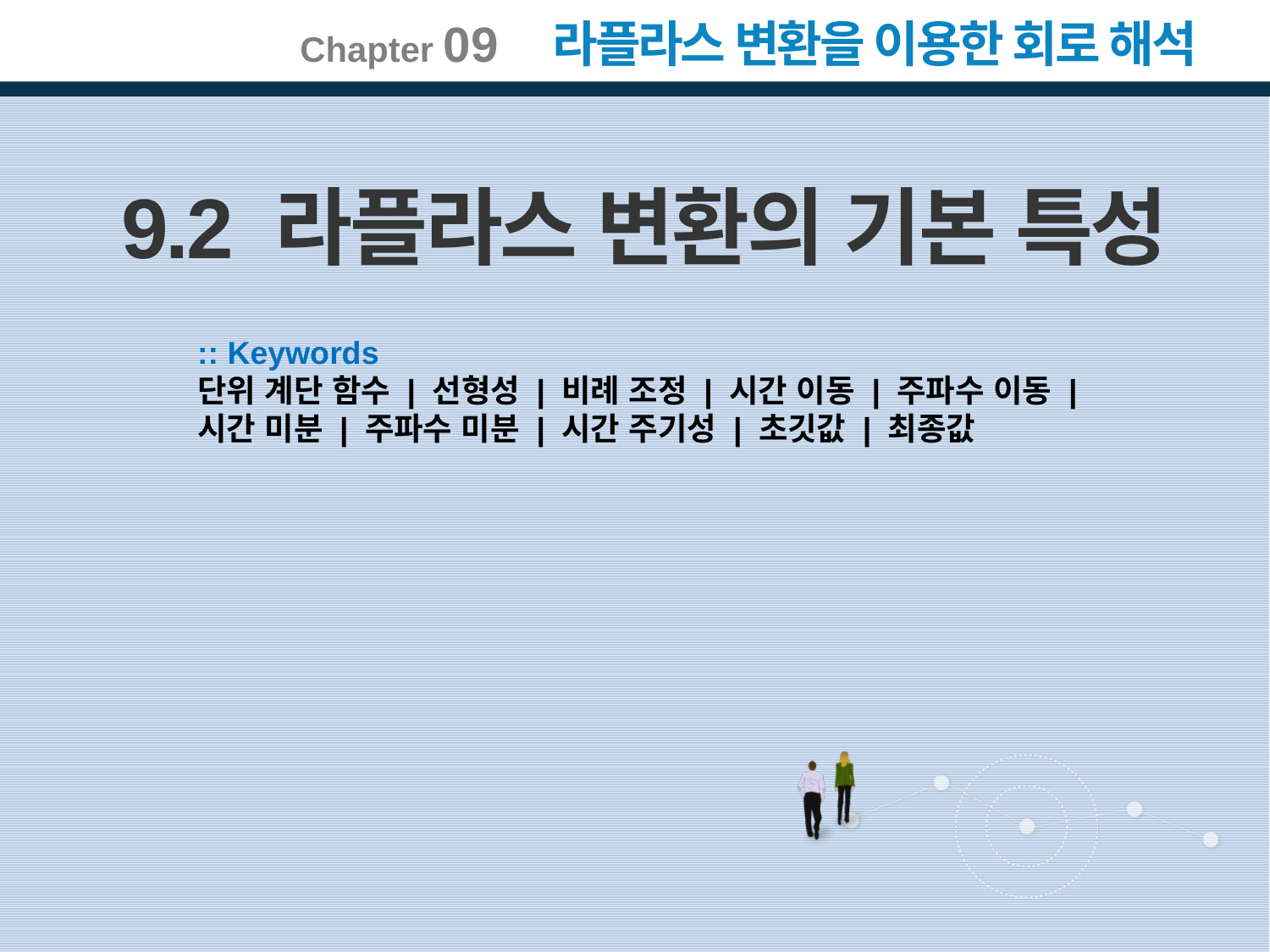

9.2 라플라스 변환의 기본 특성
:: Keywords
단위 계단 함수 | 선형성 | 비례 조정 | 시간 이동 | 주파수 이동 |
시간 미분 | 주파수 미분 | 시간 주기성 | 초깃값 | 최종값